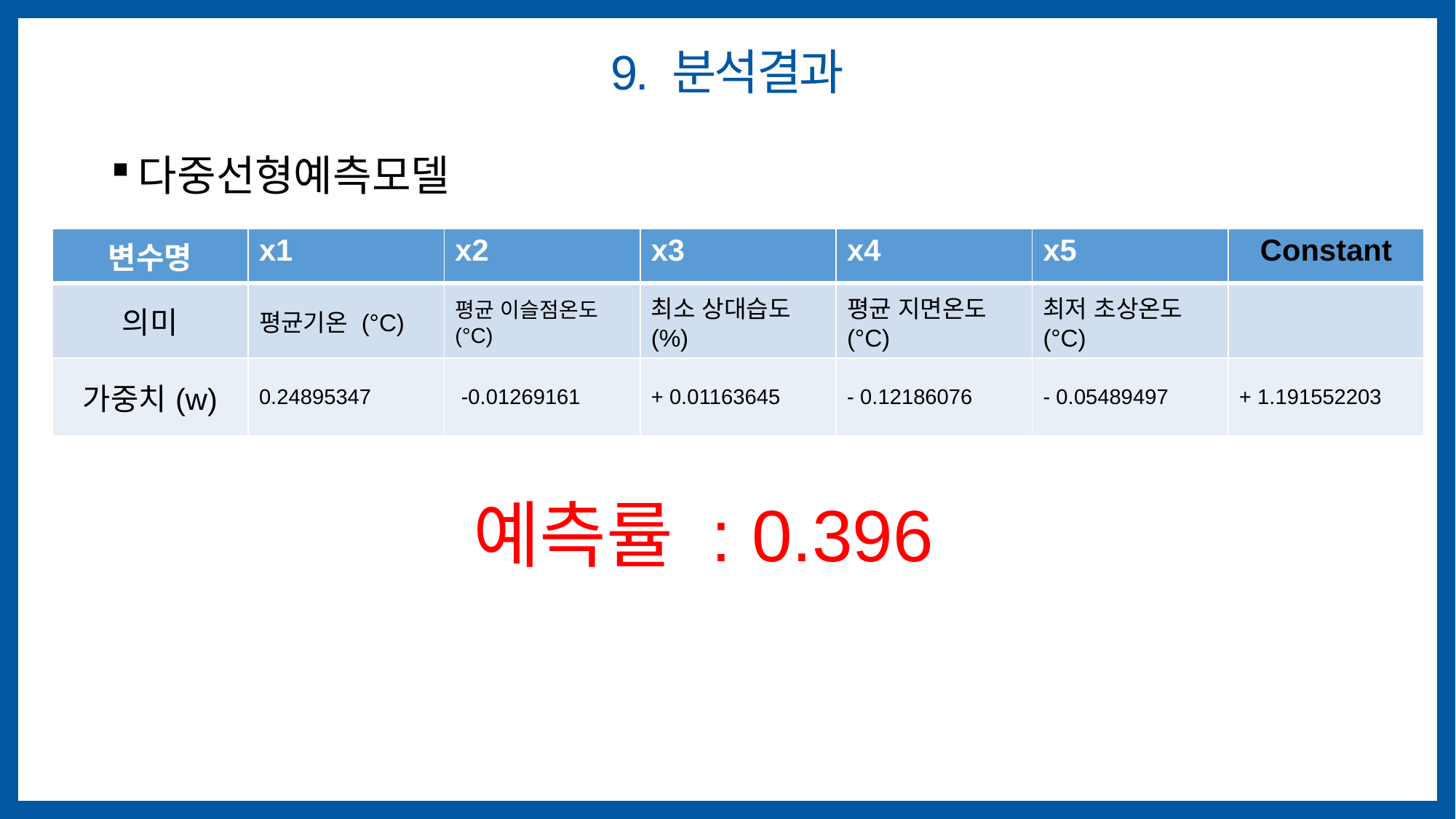

# 9. 분석결과
다중선형예측모델

| 변수명 | x1 | x2 | x3 | x4 | x5 | Constant |
| --- | --- | --- | --- | --- | --- | --- |
| 의미 | 평균기온 (°C) | 평균 이슬점온도(°C) | 최소 상대습도(%) | 평균 지면온도(°C) | 최저 초상온도(°C) |  |
| 가중치(w) | 0.24895347 | -0.01269161 | + 0.01163645 | - 0.12186076 | - 0.05489497 | + 1.191552203 |
예측률 : 0.396